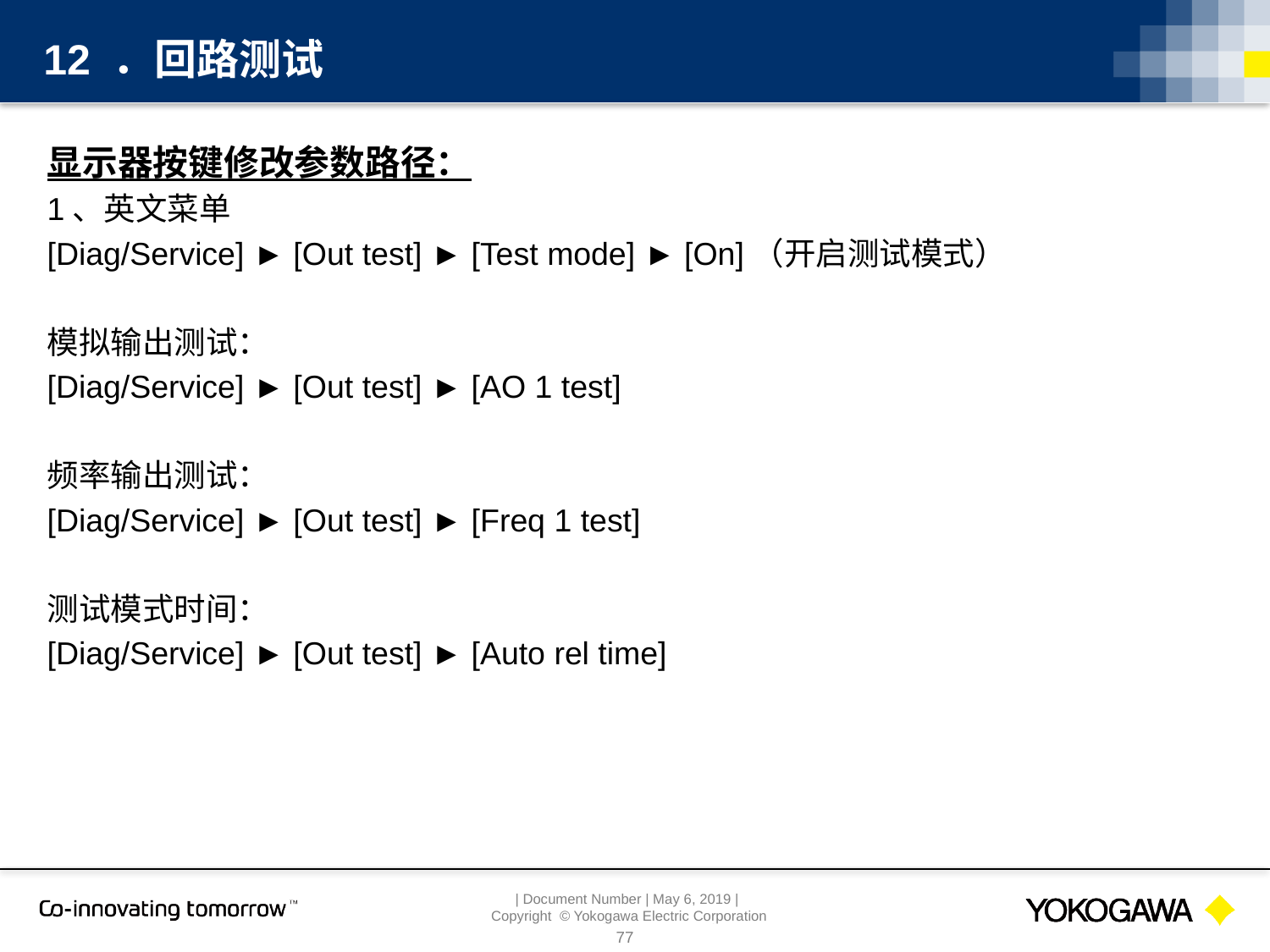

12 ．回路测试

显示器按键修改参数路径：
1、英文菜单
[Diag/Service] ► [Out test] ► [Test mode] ► [On]（开启测试模式）

模拟输出测试：
[Diag/Service] ► [Out test] ► [AO 1 test]

频率输出测试：
[Diag/Service] ► [Out test] ► [Freq 1 test]

测试模式时间：
[Diag/Service] ► [Out test] ► [Auto rel time]